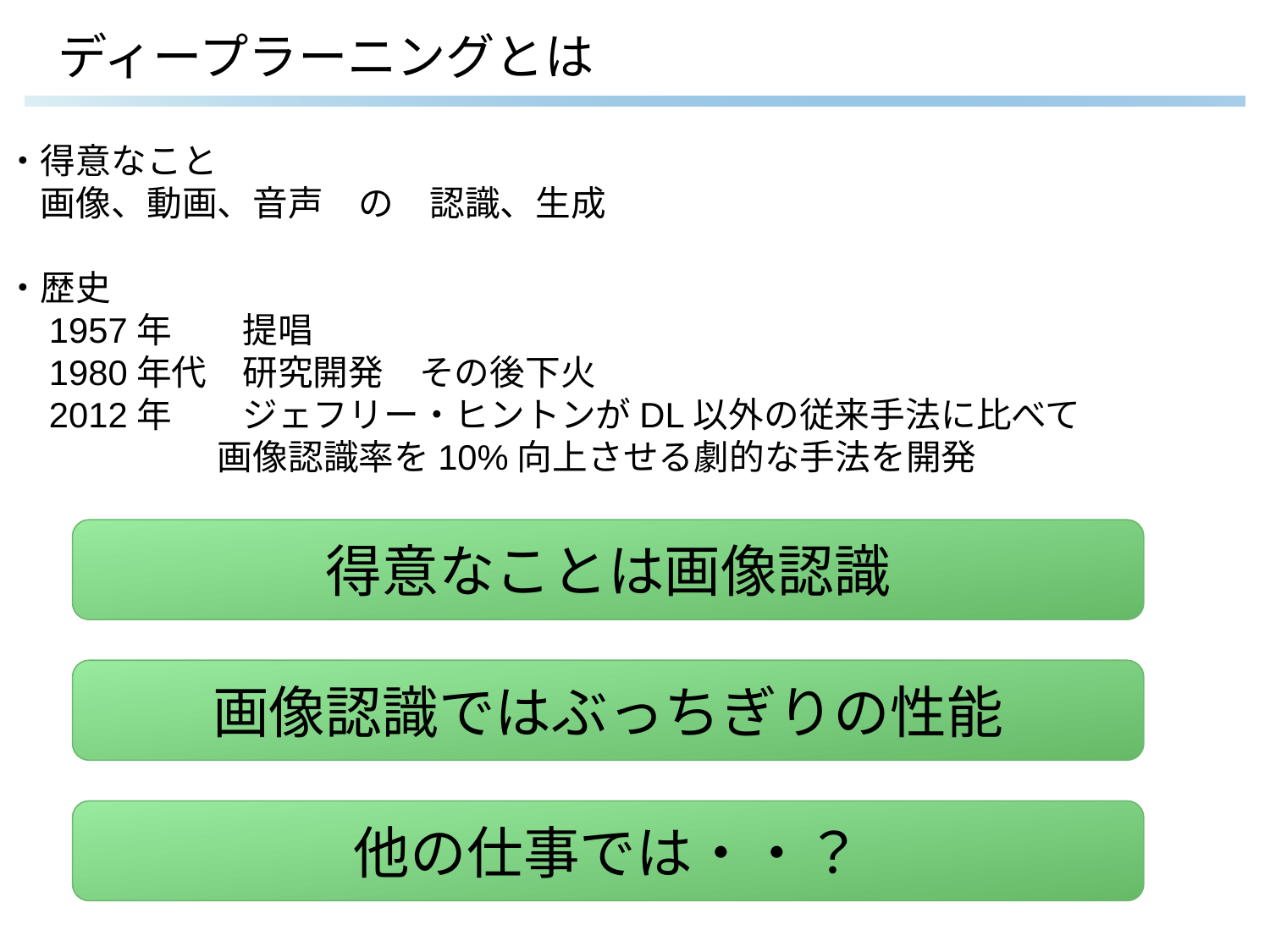

# ディープラーニングとは
・得意なこと
　画像、動画、音声　の　認識、生成

・歴史
　1957年　　提唱
　1980年代　研究開発　その後下火
　2012年　　ジェフリー・ヒントンがDL以外の従来手法に比べて
　　　　　　画像認識率を10%向上させる劇的な手法を開発
得意なことは画像認識
画像認識ではぶっちぎりの性能
他の仕事では・・？